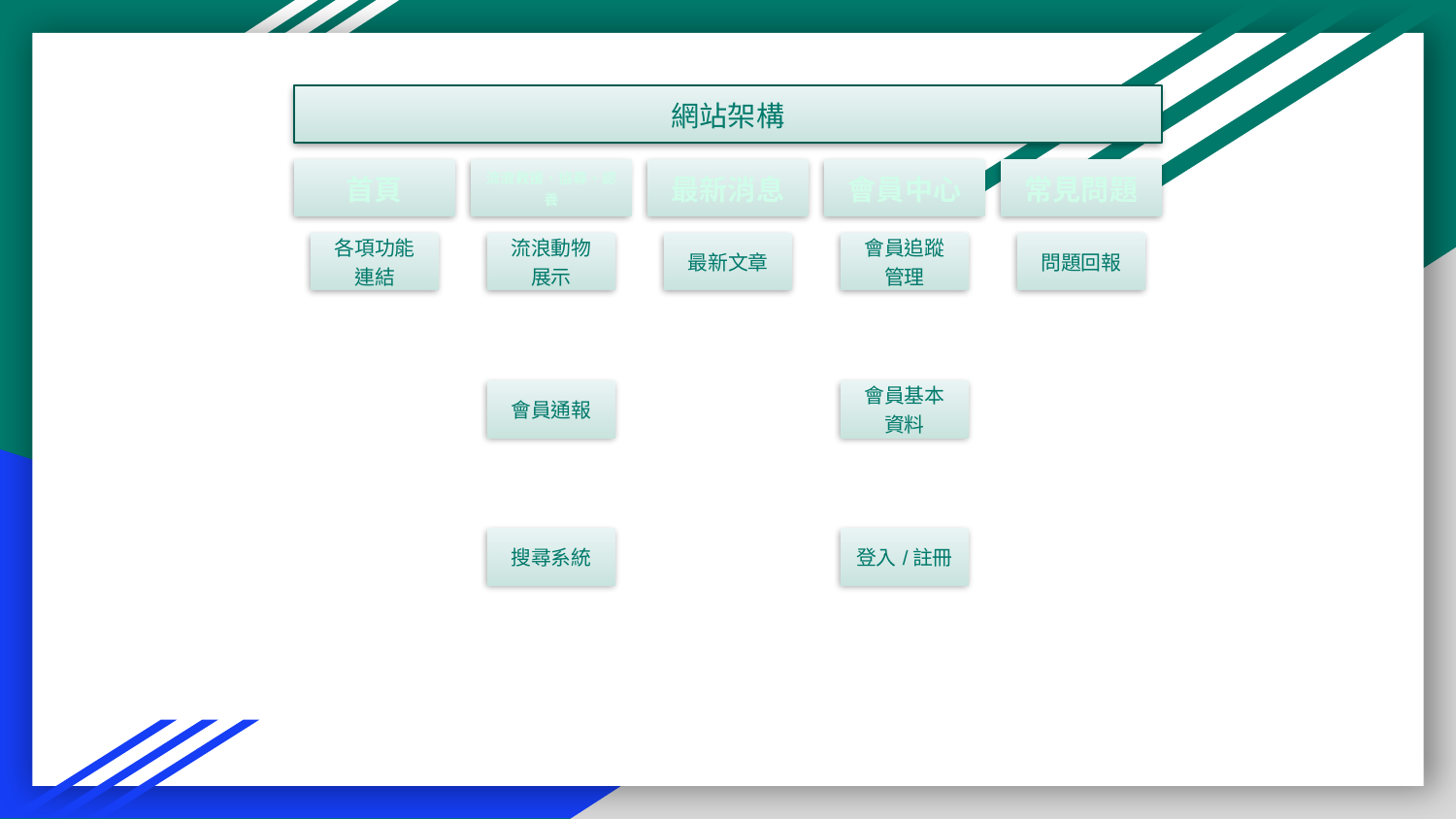

網站架構
首頁
各項功能連結
流浪救援、協尋、認養
最新消息
會員中心
常見問題
問題回報
最新文章
流浪動物展示
會員通報
會員追蹤管理
會員基本資料
搜尋系統
登入/註冊